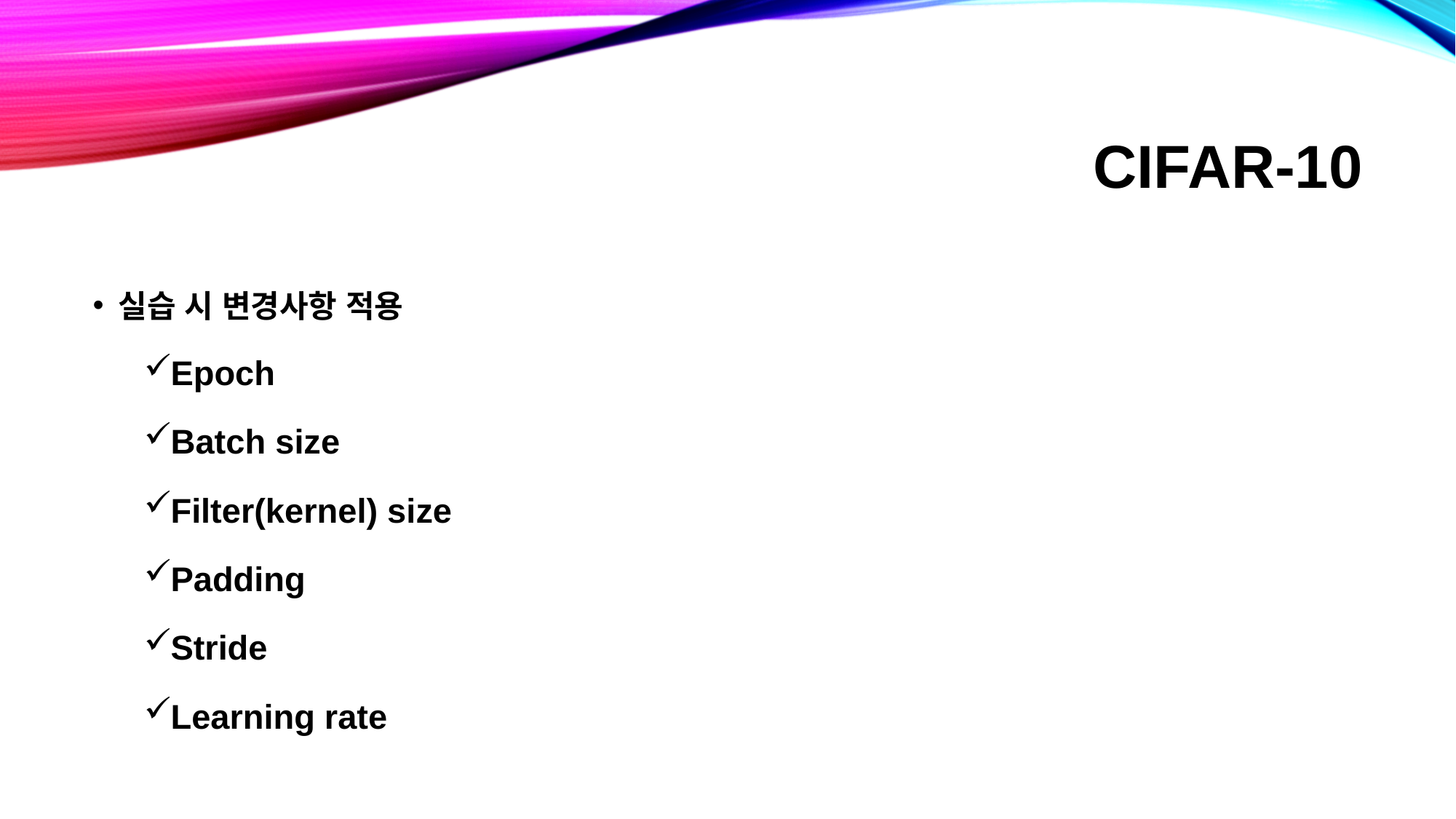

# CIFAR-10
실습 시 변경사항 적용
Epoch
Batch size
Filter(kernel) size
Padding
Stride
Learning rate